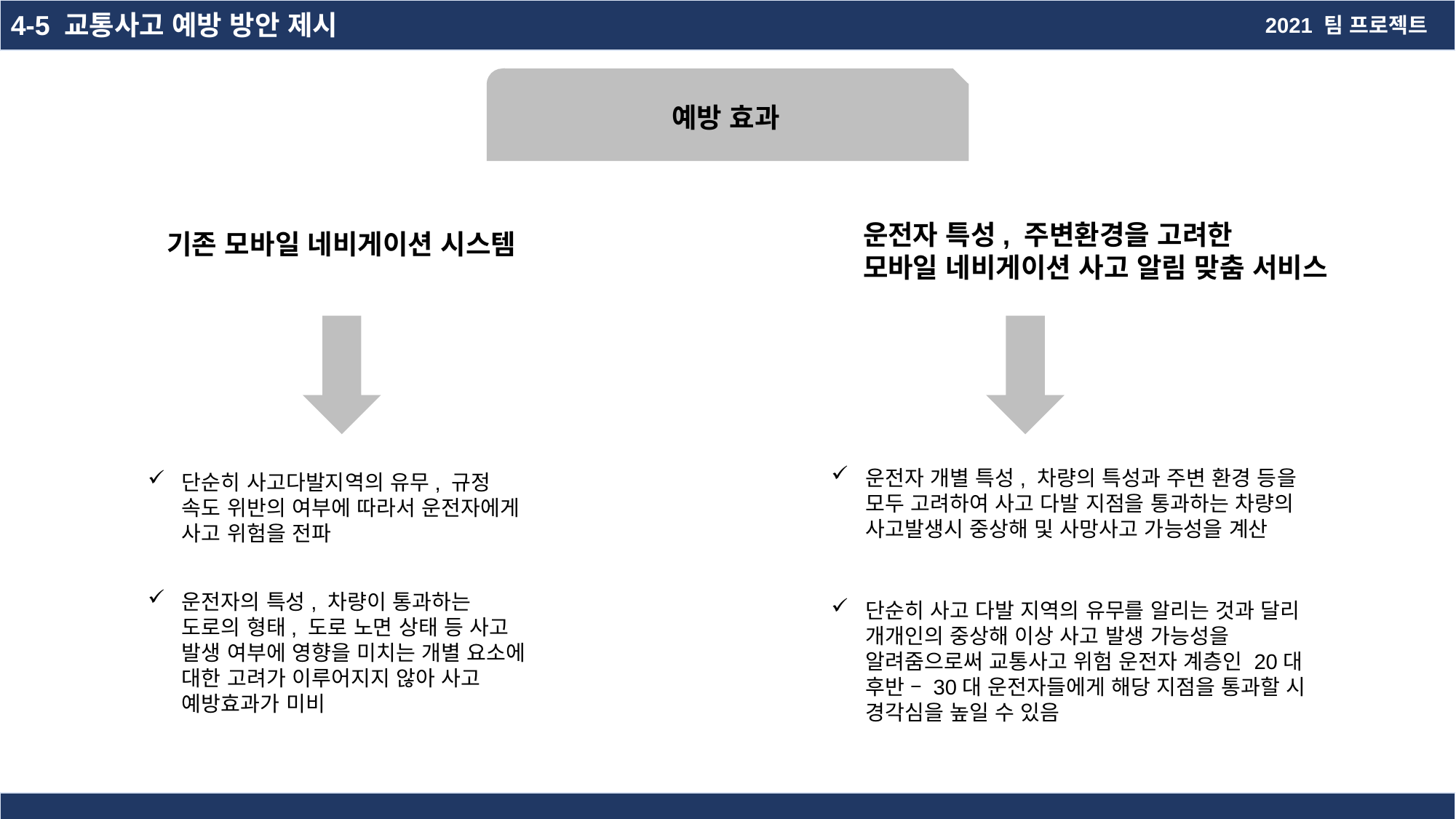

4-5 교통사고 예방 방안 제시
2021 팀 프로젝트
예방 효과
운전자 특성, 주변환경을 고려한
모바일 네비게이션 사고 알림 맞춤 서비스
기존 모바일 네비게이션 시스템

운전자 개별 특성, 차량의 특성과 주변 환경 등을 모두 고려하여 사고 다발 지점을 통과하는 차량의 사고발생시 중상해 및 사망사고 가능성을 계산
단순히 사고다발지역의 유무, 규정 속도 위반의 여부에 따라서 운전자에게 사고 위험을 전파
운전자의 특성, 차량이 통과하는 도로의 형태, 도로 노면 상태 등 사고 발생 여부에 영향을 미치는 개별 요소에 대한 고려가 이루어지지 않아 사고 예방효과가 미비
단순히 사고 다발 지역의 유무를 알리는 것과 달리 개개인의 중상해 이상 사고 발생 가능성을 알려줌으로써 교통사고 위험 운전자 계층인 20대 후반 – 30대 운전자들에게 해당 지점을 통과할 시 경각심을 높일 수 있음